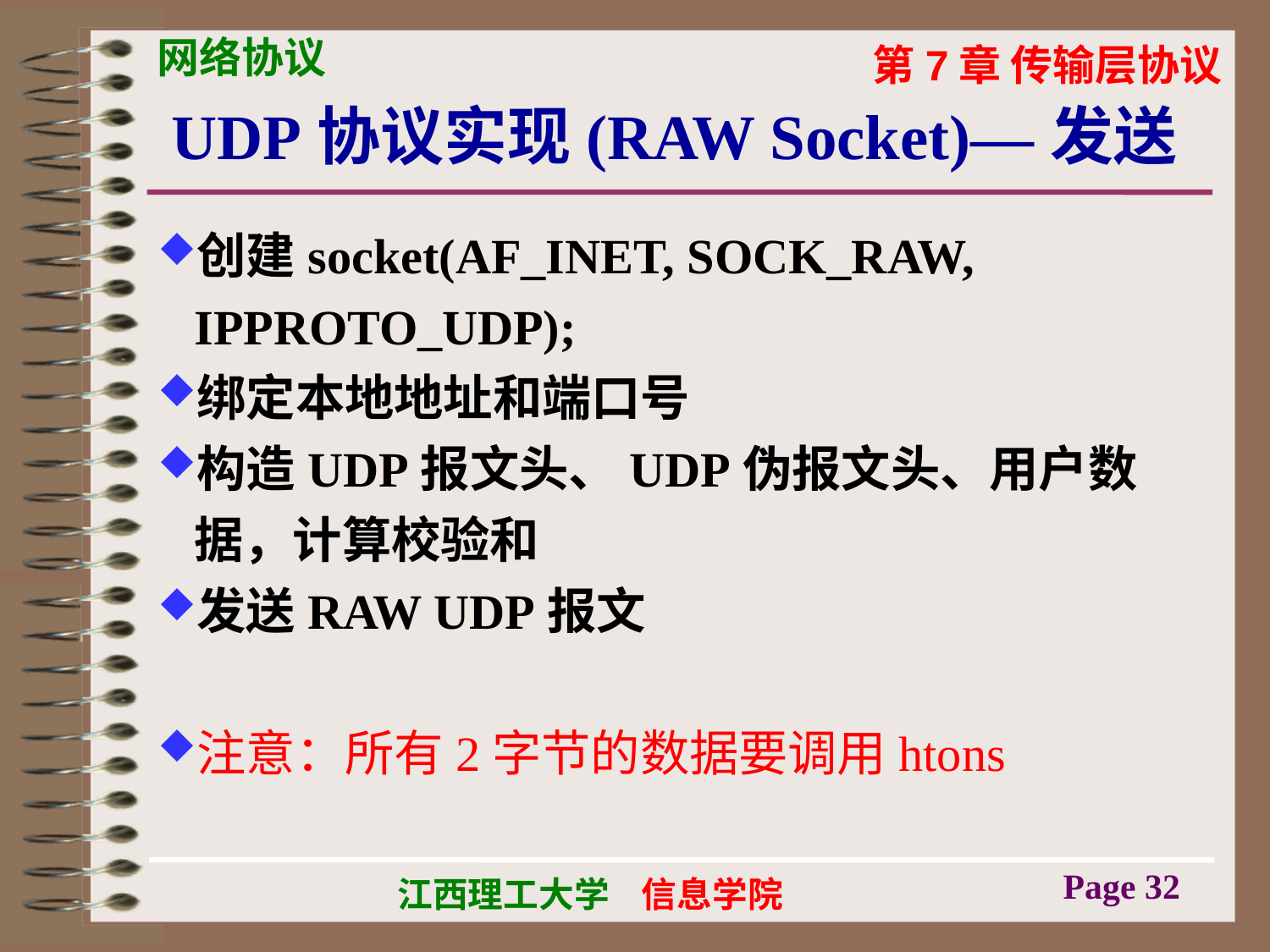

# UDP协议实现(RAW Socket)—发送
创建socket(AF_INET, SOCK_RAW, IPPROTO_UDP);
绑定本地地址和端口号
构造UDP报文头、UDP伪报文头、用户数据，计算校验和
发送RAW UDP报文

注意：所有2字节的数据要调用htons
Page 32